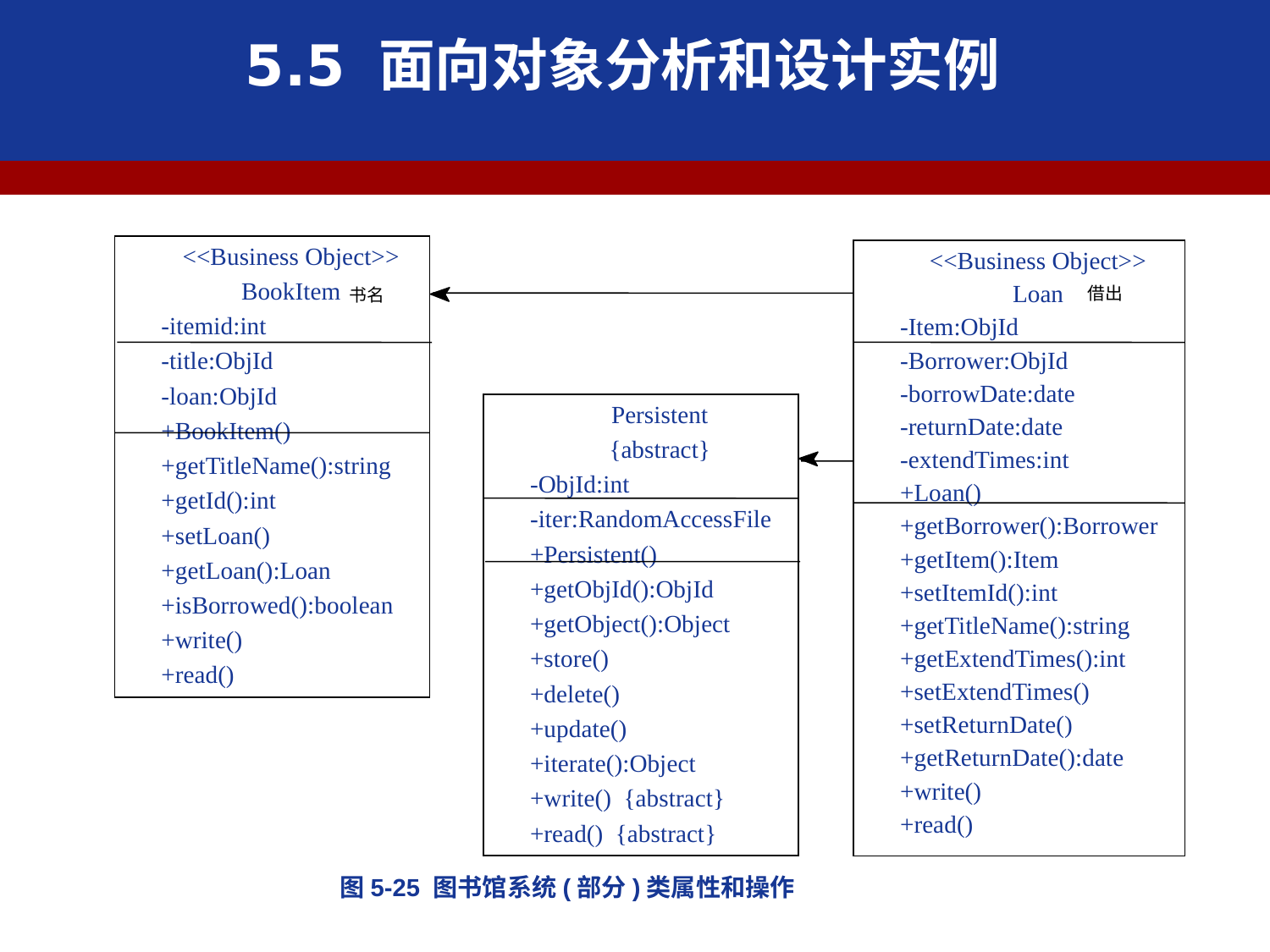

5.5 面向对象分析和设计实例

<<Business Object>>
BookItem
-itemid:int
-title:ObjId
-loan:ObjId
+BookItem()
+getTitleName():string
+getId():int
+setLoan()
+getLoan():Loan
+isBorrowed():boolean
+write()
+read()

<<Business Object>>
Loan
-Item:ObjId
-Borrower:ObjId
-borrowDate:date
-returnDate:date
-extendTimes:int
+Loan()
+getBorrower():Borrower
+getItem():Item
+setItemId():int
+getTitleName():string
+getExtendTimes():int
+setExtendTimes()
+setReturnDate()
+getReturnDate():date
+write()
+read()

Persistent
{abstract}
-ObjId:int
-iter:RandomAccessFile
+Persistent()
+getObjId():ObjId
+getObject():Object
+store()
+delete()
+update()
+iterate():Object
+write()  {abstract}
+read()  {abstract}

借出
书名
图5-25 图书馆系统(部分)类属性和操作